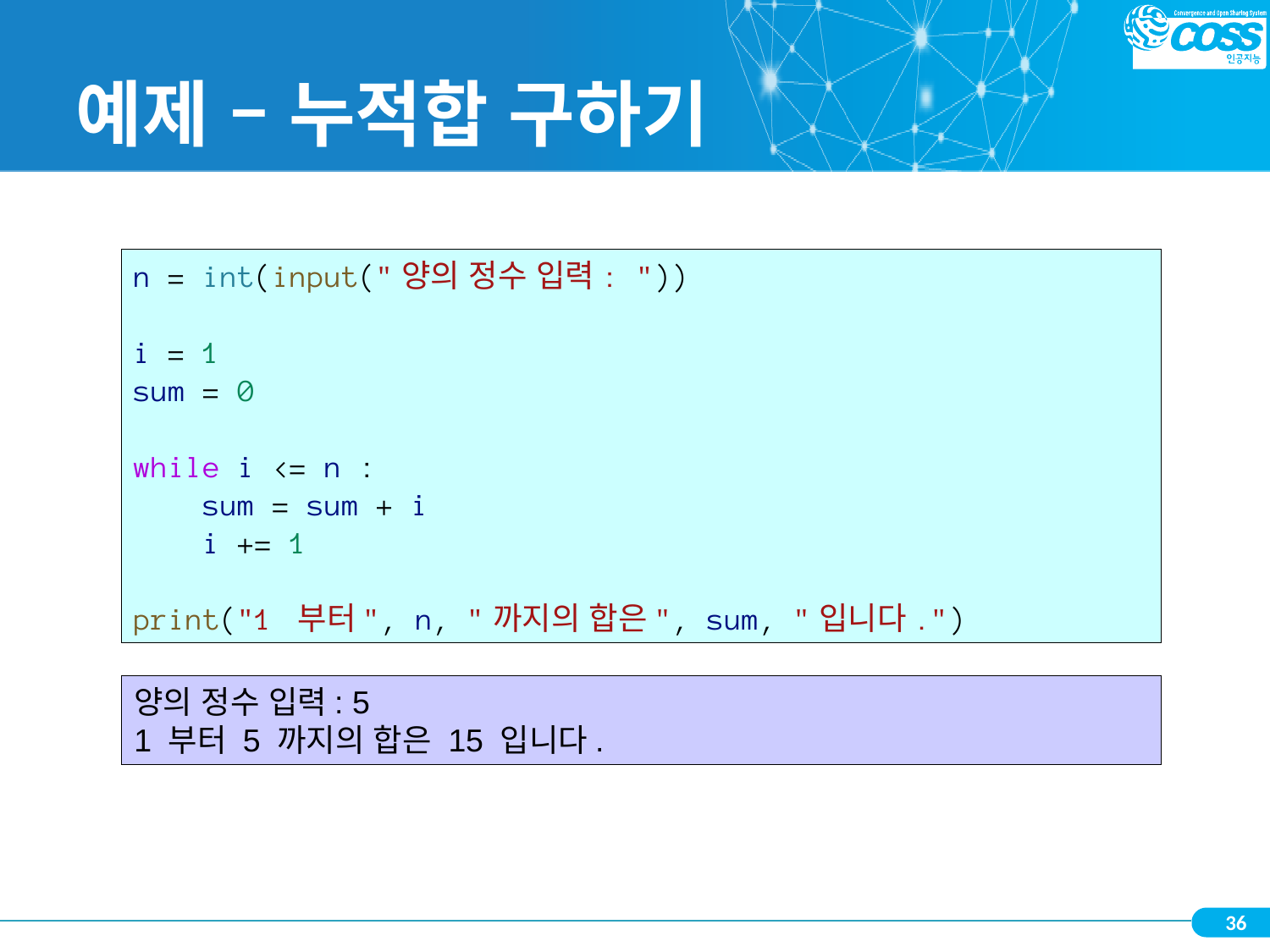

# 예제 – 누적합 구하기
n = int(input("양의 정수 입력: "))
i = 1
sum = 0
while i <= n :
    sum = sum + i
    i += 1
print("1 부터", n, "까지의 합은", sum, "입니다.")
양의 정수 입력: 5
1 부터 5 까지의 합은 15 입니다.